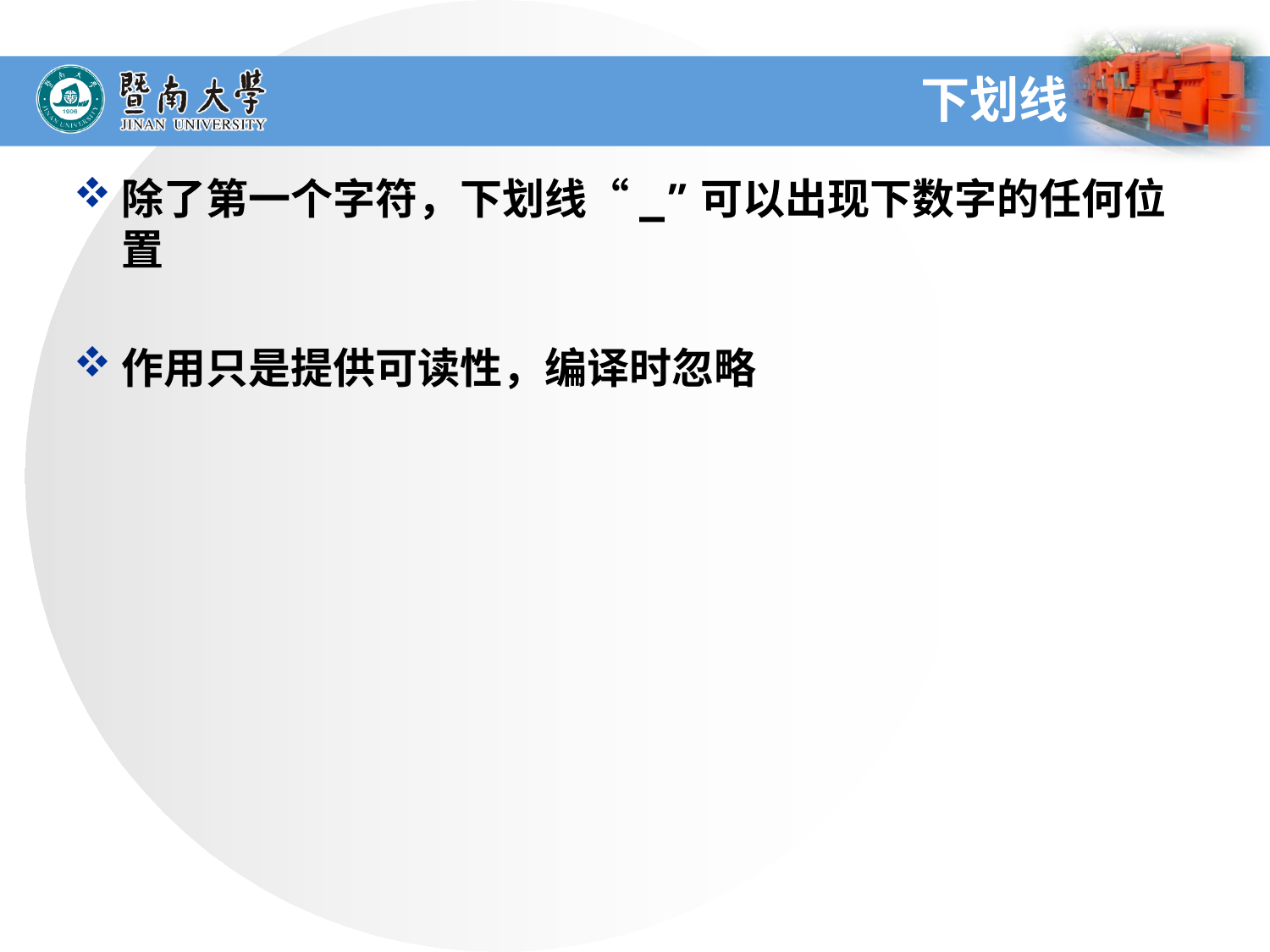

# 下划线
除了第一个字符，下划线“_”可以出现下数字的任何位置

作用只是提供可读性，编译时忽略